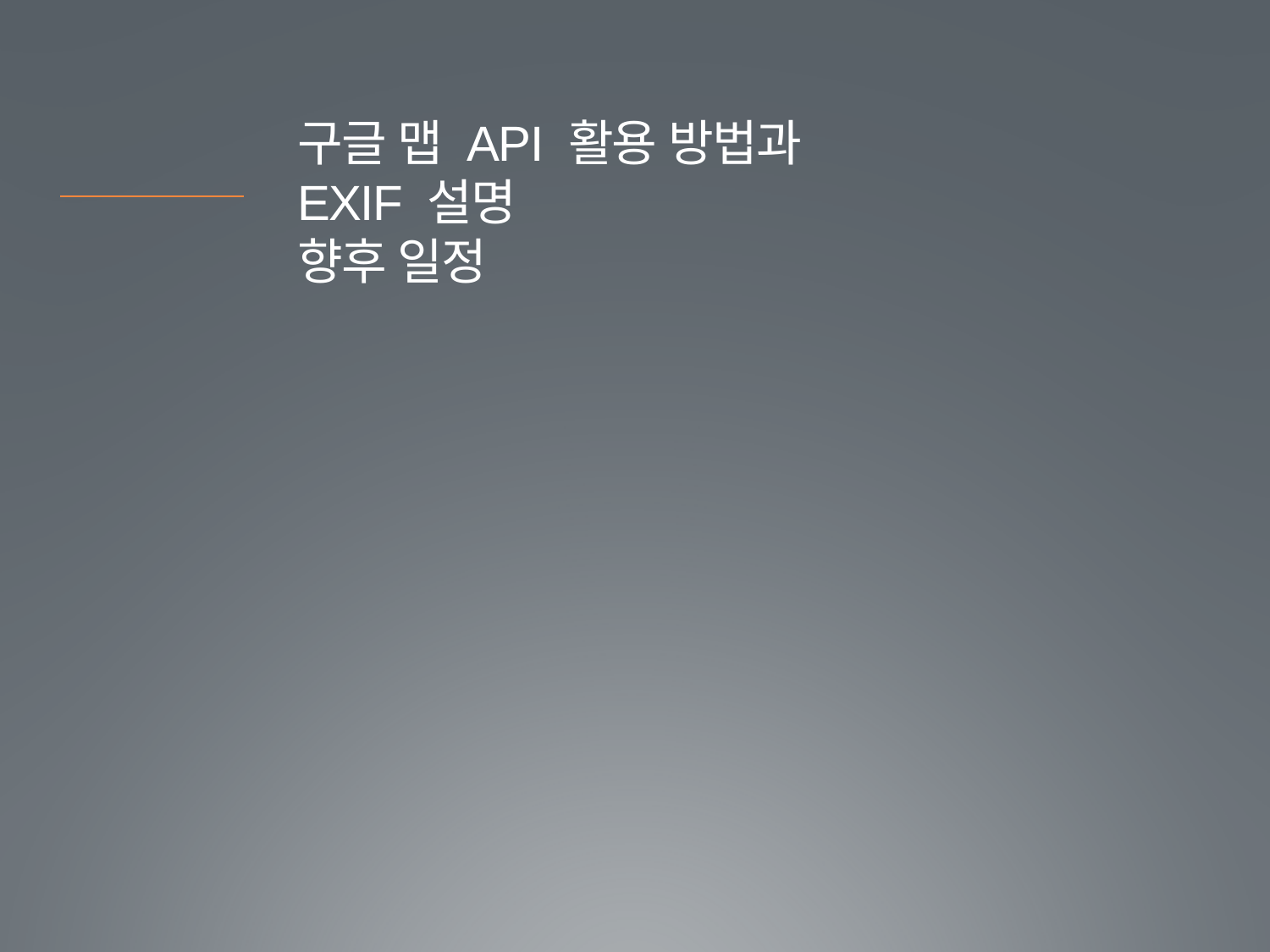

구글 맵 API 활용 방법과
EXIF 설명
향후 일정